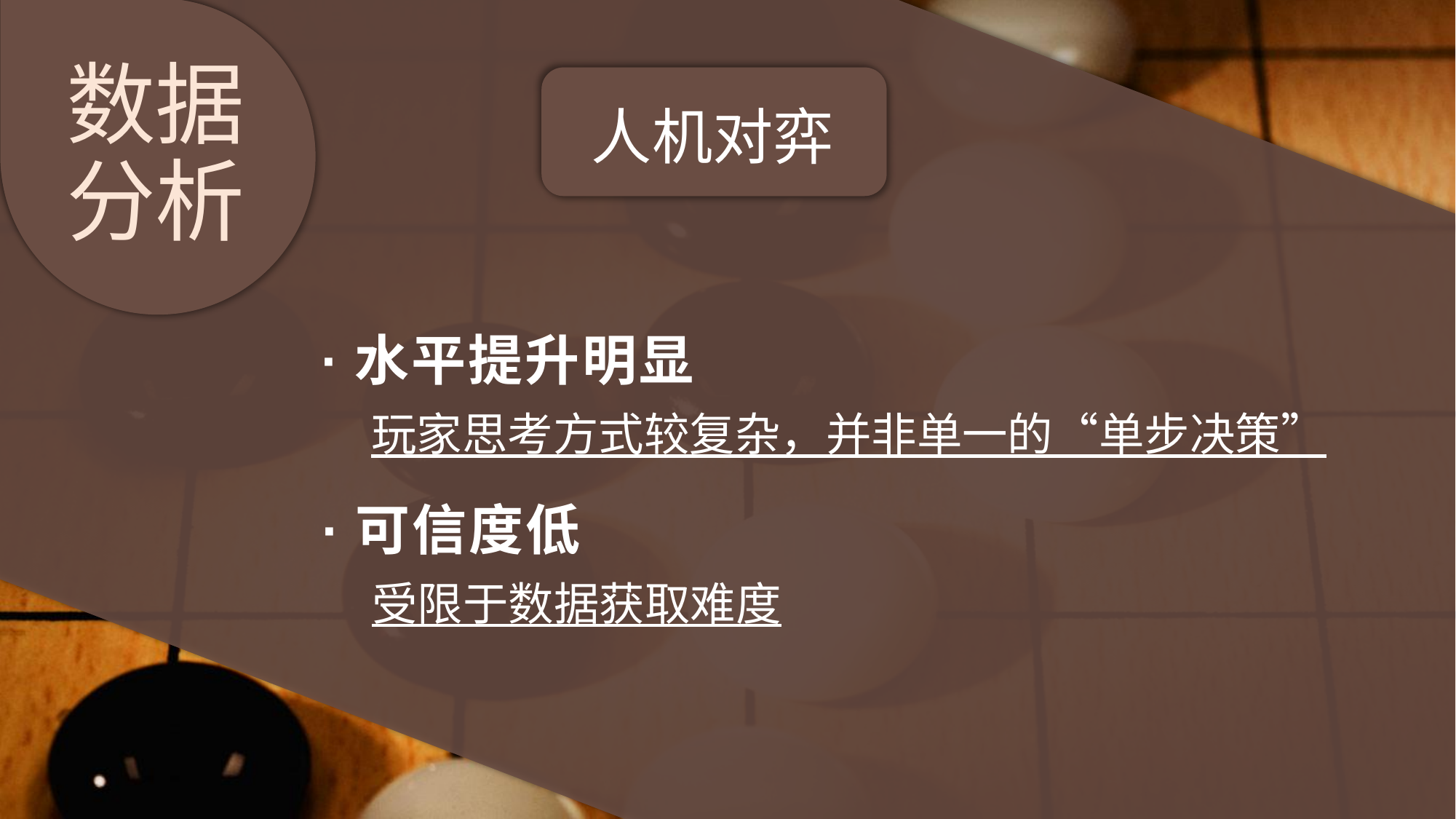

人机对弈

数据分析
·水平提升明显
玩家思考方式较复杂，并非单一的“单步决策”
·可信度低
受限于数据获取难度